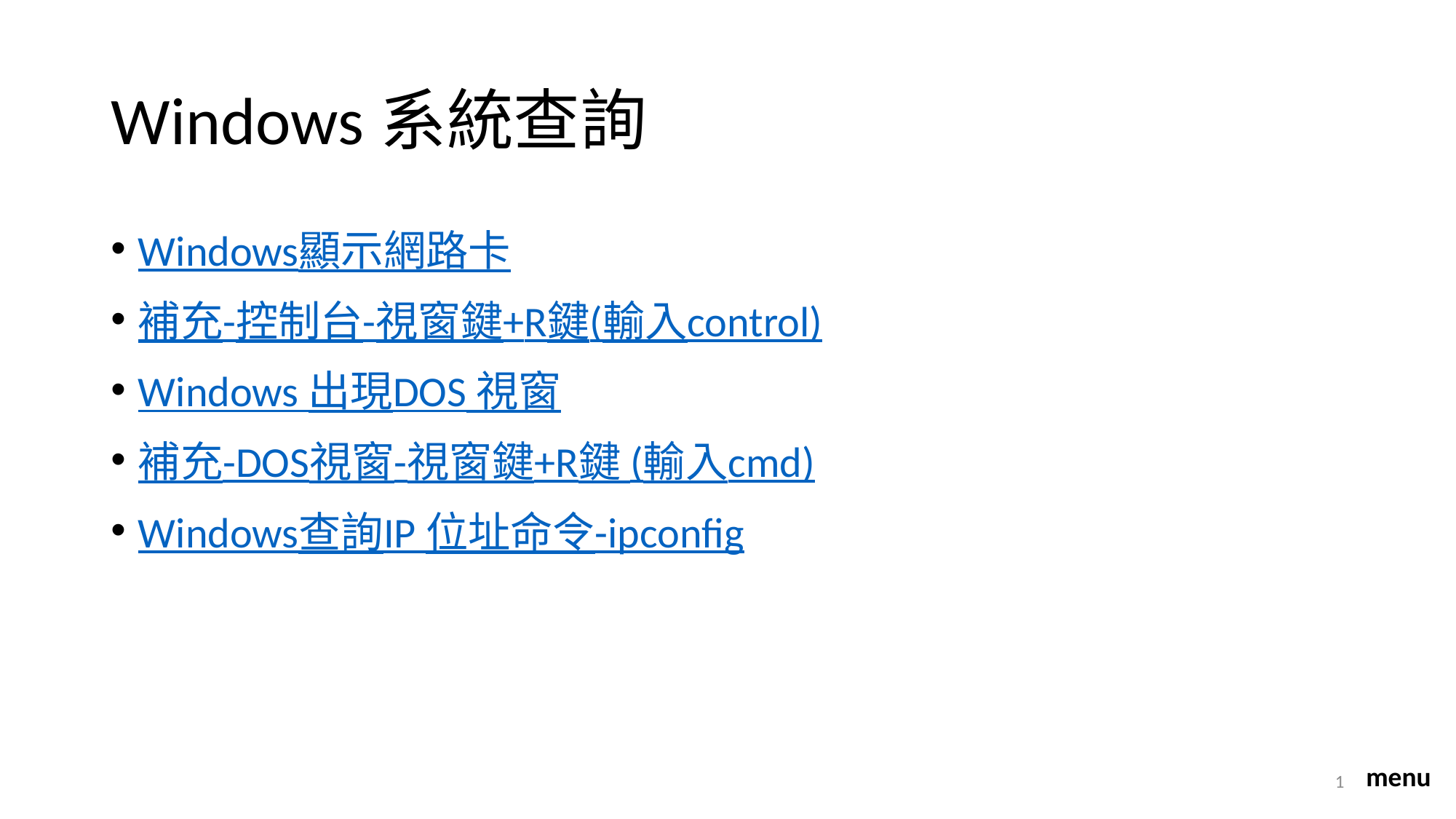

# Windows系統查詢
Windows顯示網路卡
補充-控制台-視窗鍵+R鍵(輸入control)
Windows 出現DOS 視窗
補充-DOS視窗-視窗鍵+R鍵 (輸入cmd)
Windows查詢IP 位址命令-ipconfig
1